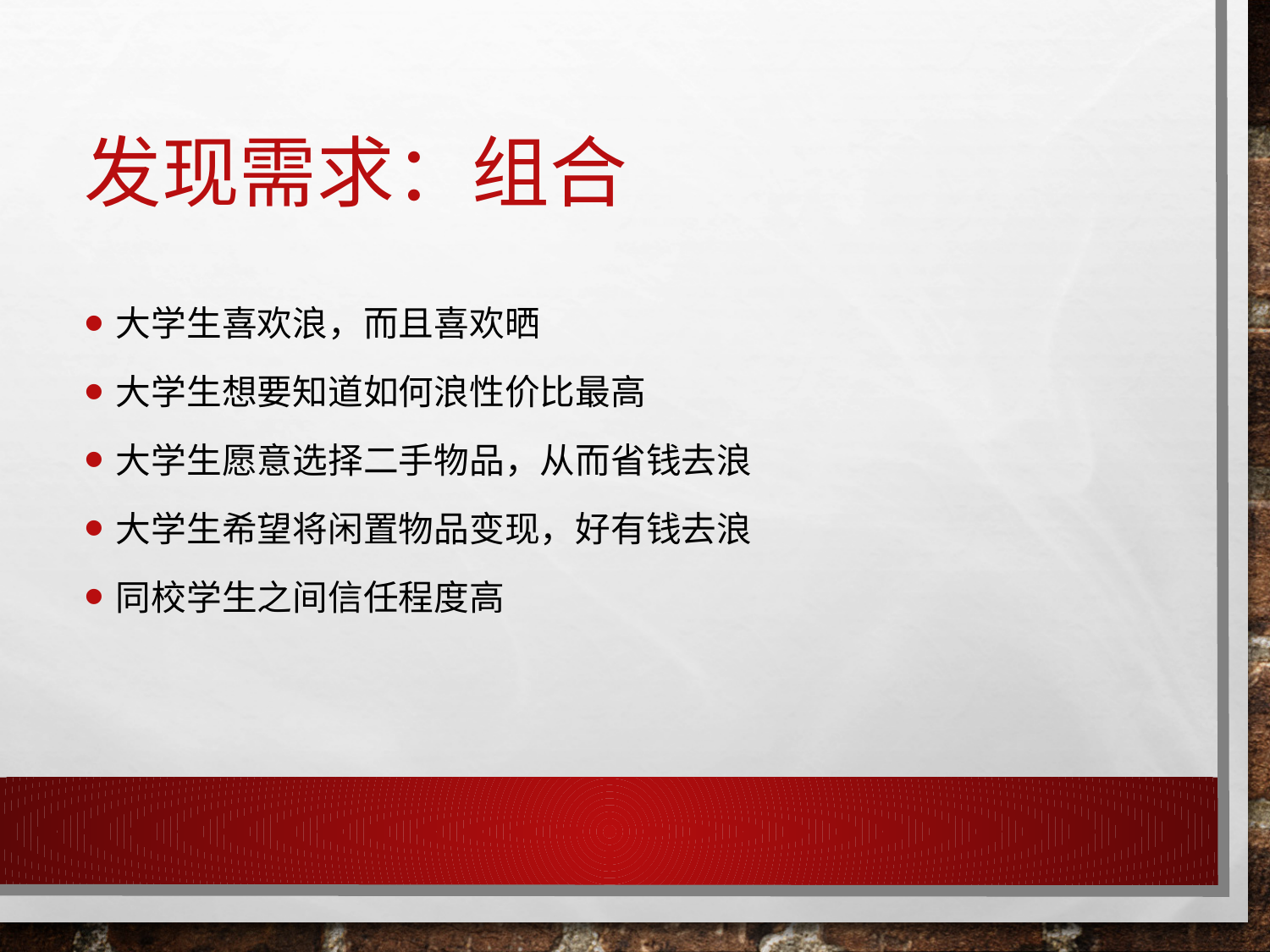

# 发现需求：组合
大学生喜欢浪，而且喜欢晒
大学生想要知道如何浪性价比最高
大学生愿意选择二手物品，从而省钱去浪
大学生希望将闲置物品变现，好有钱去浪
同校学生之间信任程度高